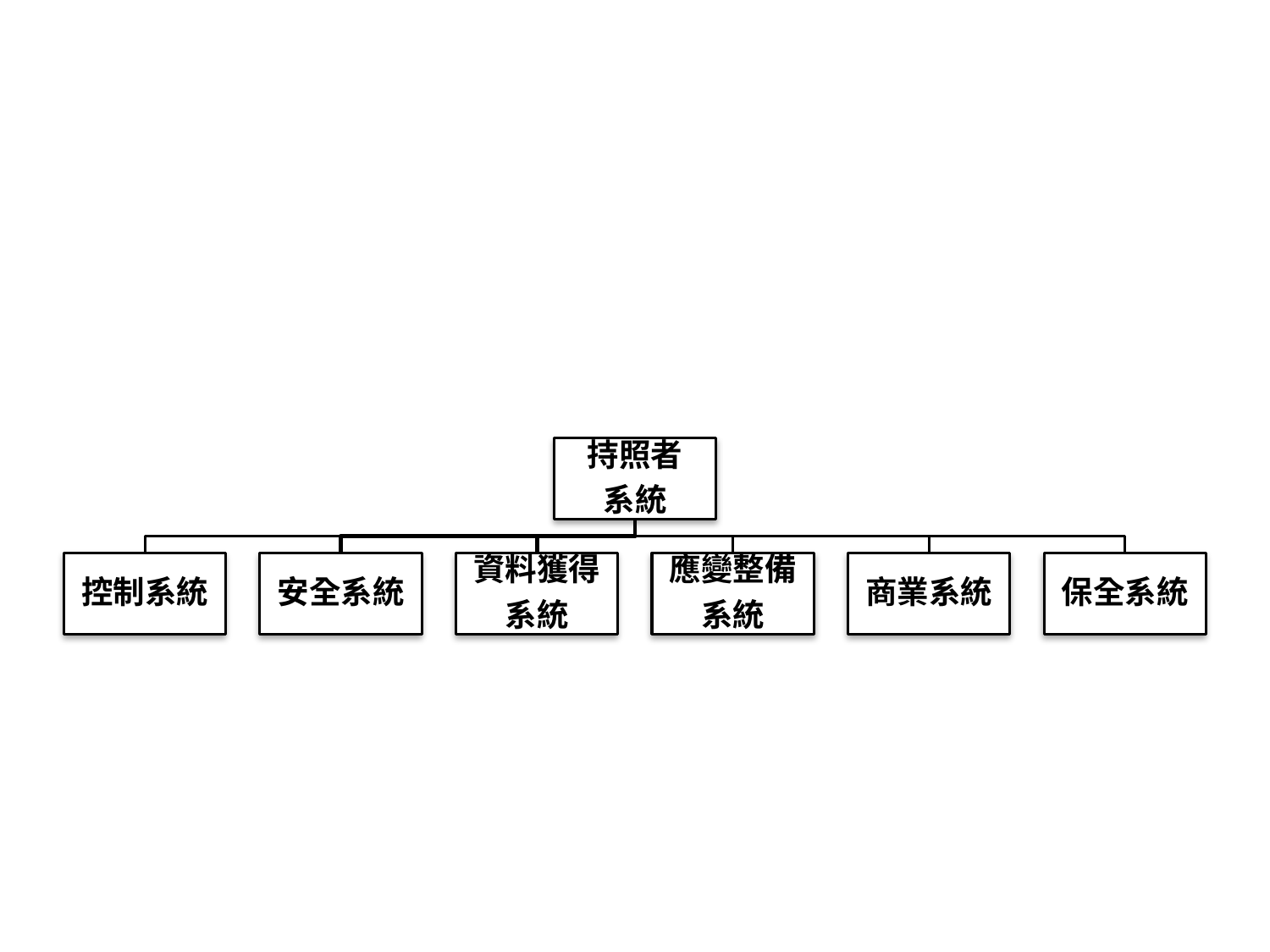

#
持照者
系統
控制系統
安全系統
資料獲得
系統
應變整備
系統
商業系統
保全系統